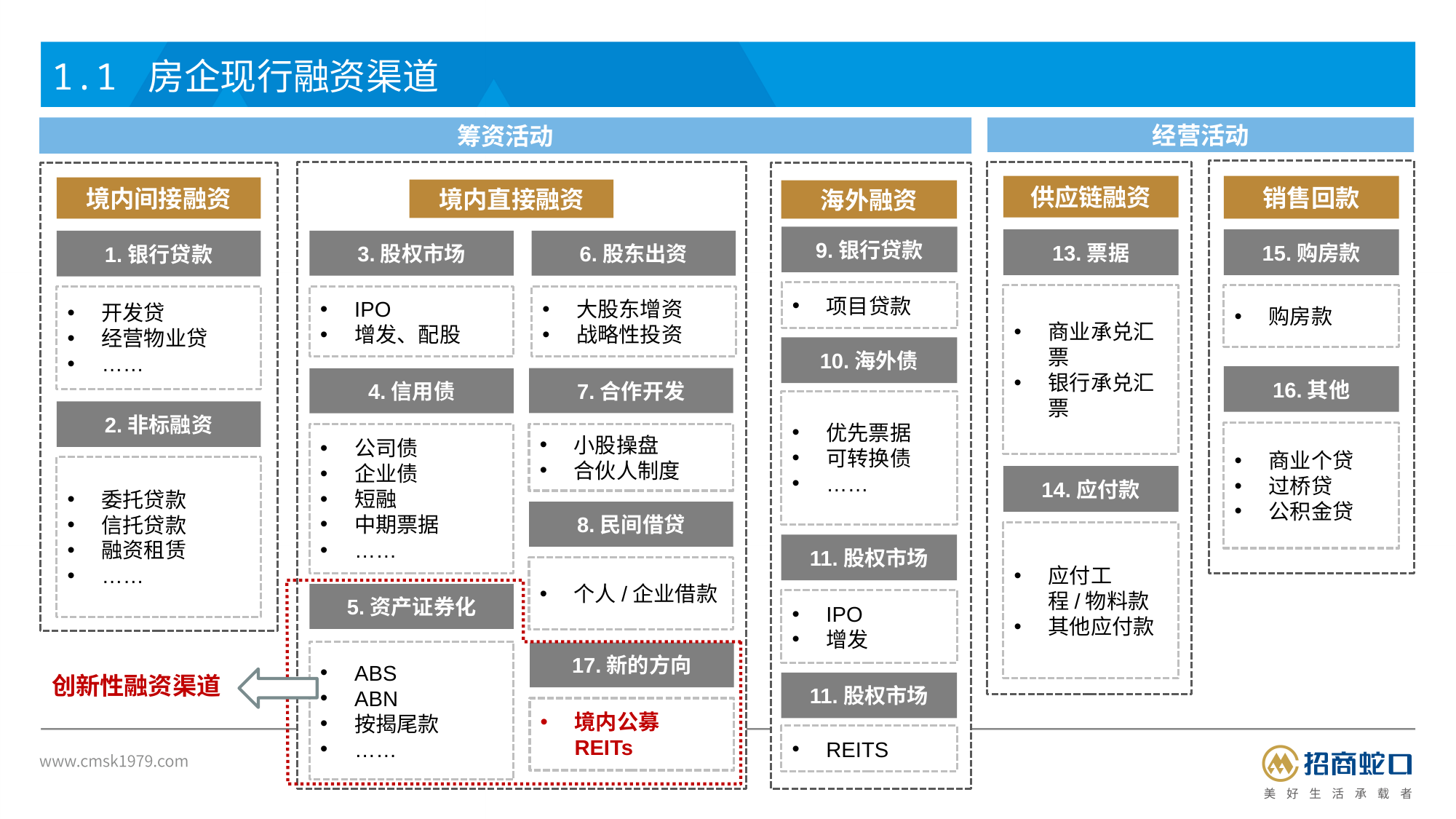

1.1 房企现行融资渠道
筹资活动
经营活动

供应链融资
销售回款
境内间接融资
境内直接融资
海外融资
9.银行贷款
13.票据
15.购房款
1.银行贷款
3.股权市场
6.股东出资
项目贷款
商业承兑汇票
银行承兑汇票
购房款
开发贷
经营物业贷
……
IPO
增发、配股
大股东增资
战略性投资
10.海外债
16.其他
7.合作开发
4.信用债
优先票据
可转换债
……
2.非标融资
商业个贷
过桥贷
公积金贷
小股操盘
合伙人制度
公司债
企业债
短融
中期票据
……
委托贷款
信托贷款
融资租赁
……
14.应付款
8.民间借贷
应付工程/物料款
其他应付款
11.股权市场
个人/企业借款

5.资产证券化
IPO
增发
ABS
ABN
按揭尾款
……
17.新的方向
创新性融资渠道

11.股权市场
境内公募REITs
REITS